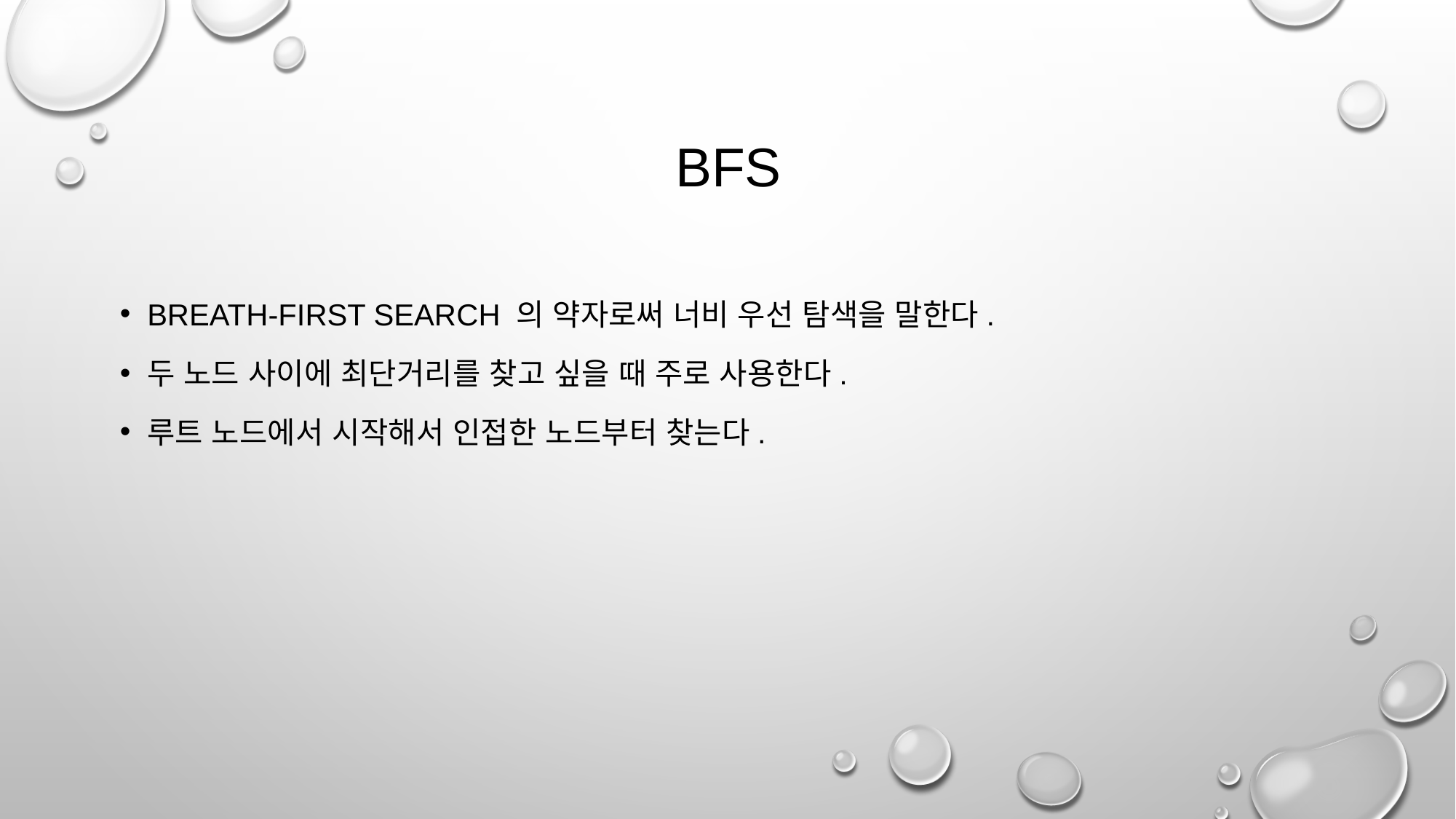

# BFS
BREATH-first search 의 약자로써 너비 우선 탐색을 말한다.
두 노드 사이에 최단거리를 찾고 싶을 때 주로 사용한다.
루트 노드에서 시작해서 인접한 노드부터 찾는다.